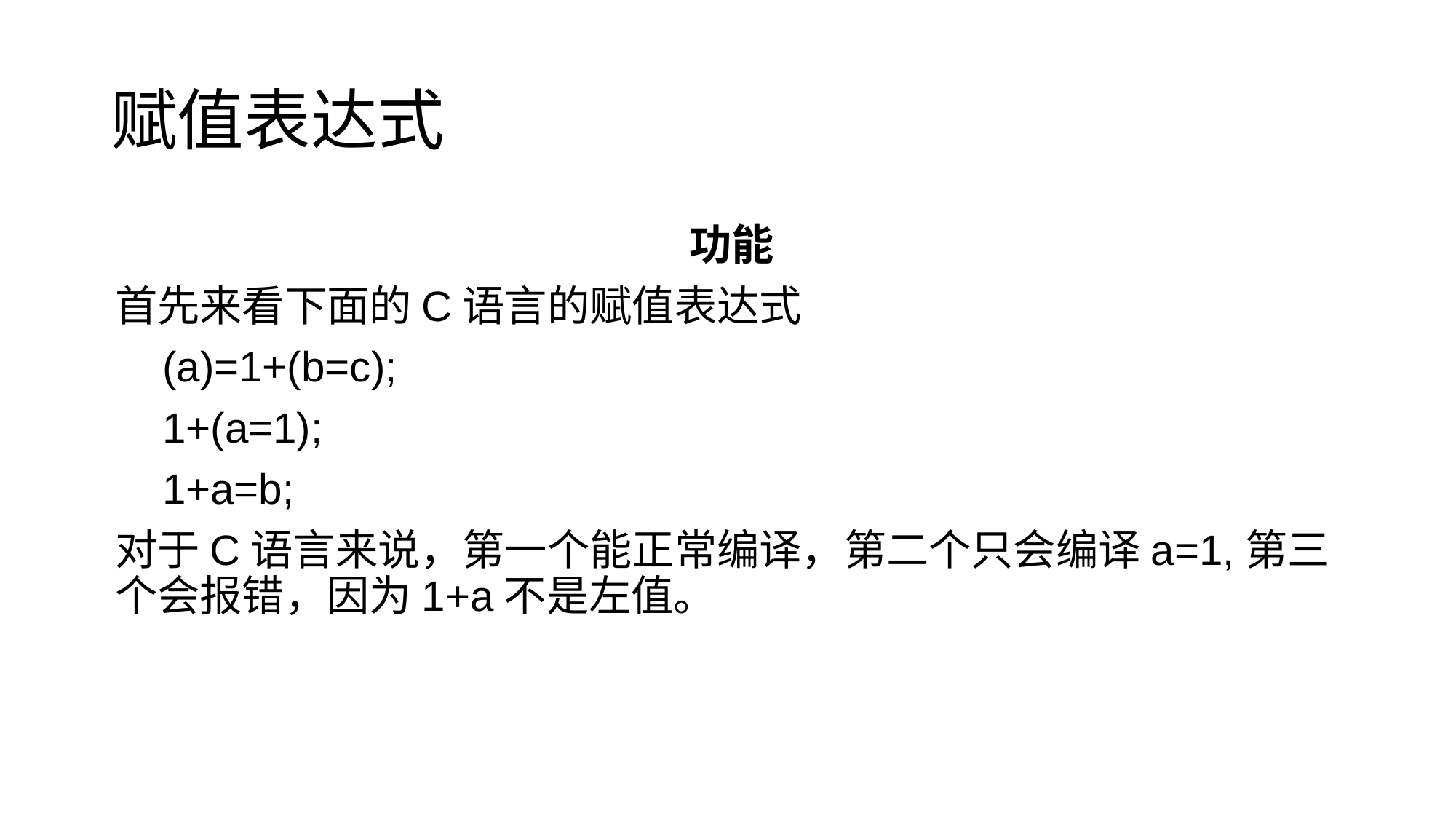

# 赋值表达式
功能
首先来看下面的C语言的赋值表达式
    (a)=1+(b=c);
    1+(a=1);
    1+a=b;
对于C语言来说，第一个能正常编译，第二个只会编译a=1,第三个会报错，因为1+a不是左值。